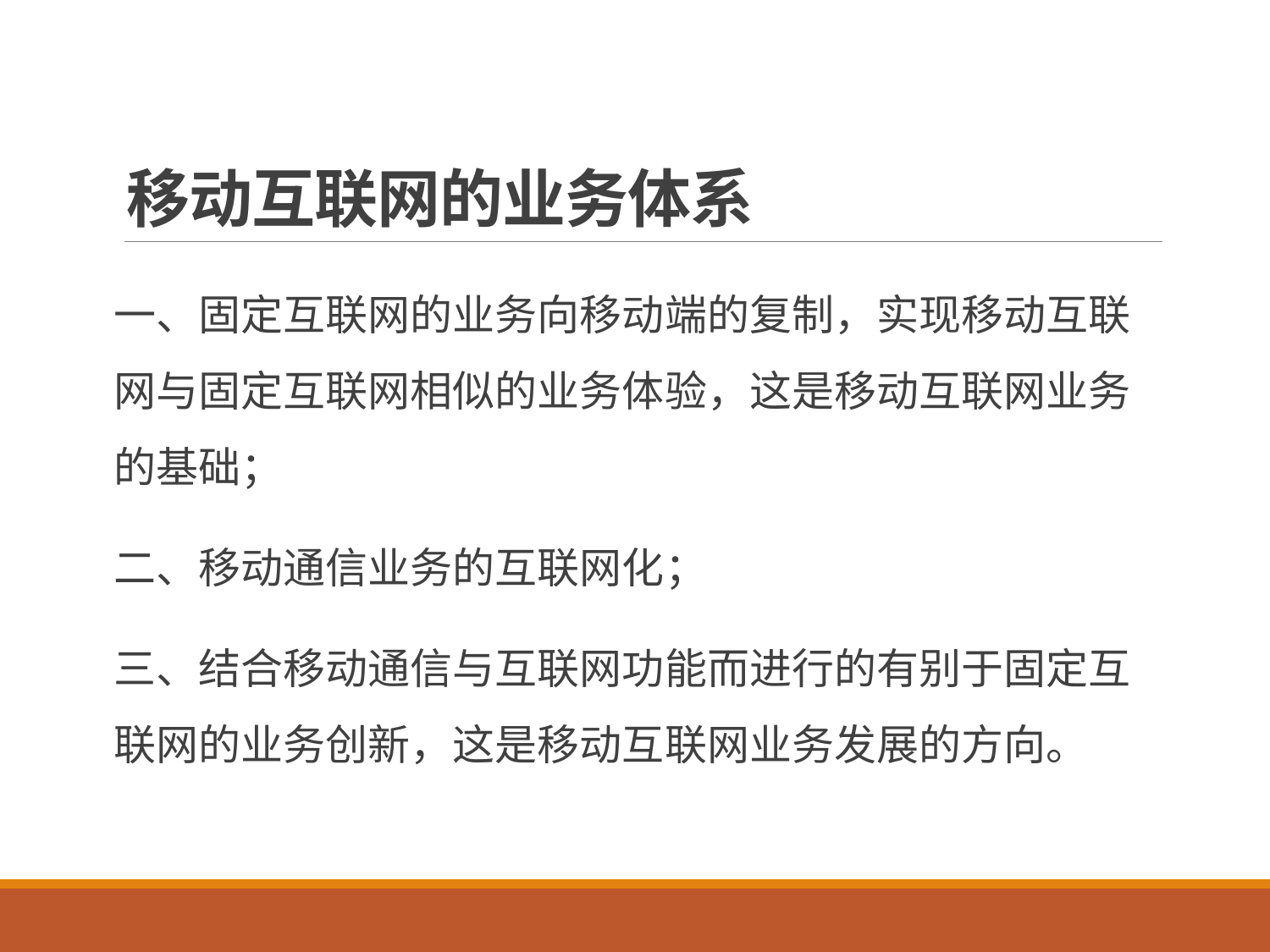

# 移动互联网的业务体系
一、固定互联网的业务向移动端的复制，实现移动互联网与固定互联网相似的业务体验，这是移动互联网业务的基础；
二、移动通信业务的互联网化；
三、结合移动通信与互联网功能而进行的有别于固定互联网的业务创新，这是移动互联网业务发展的方向。